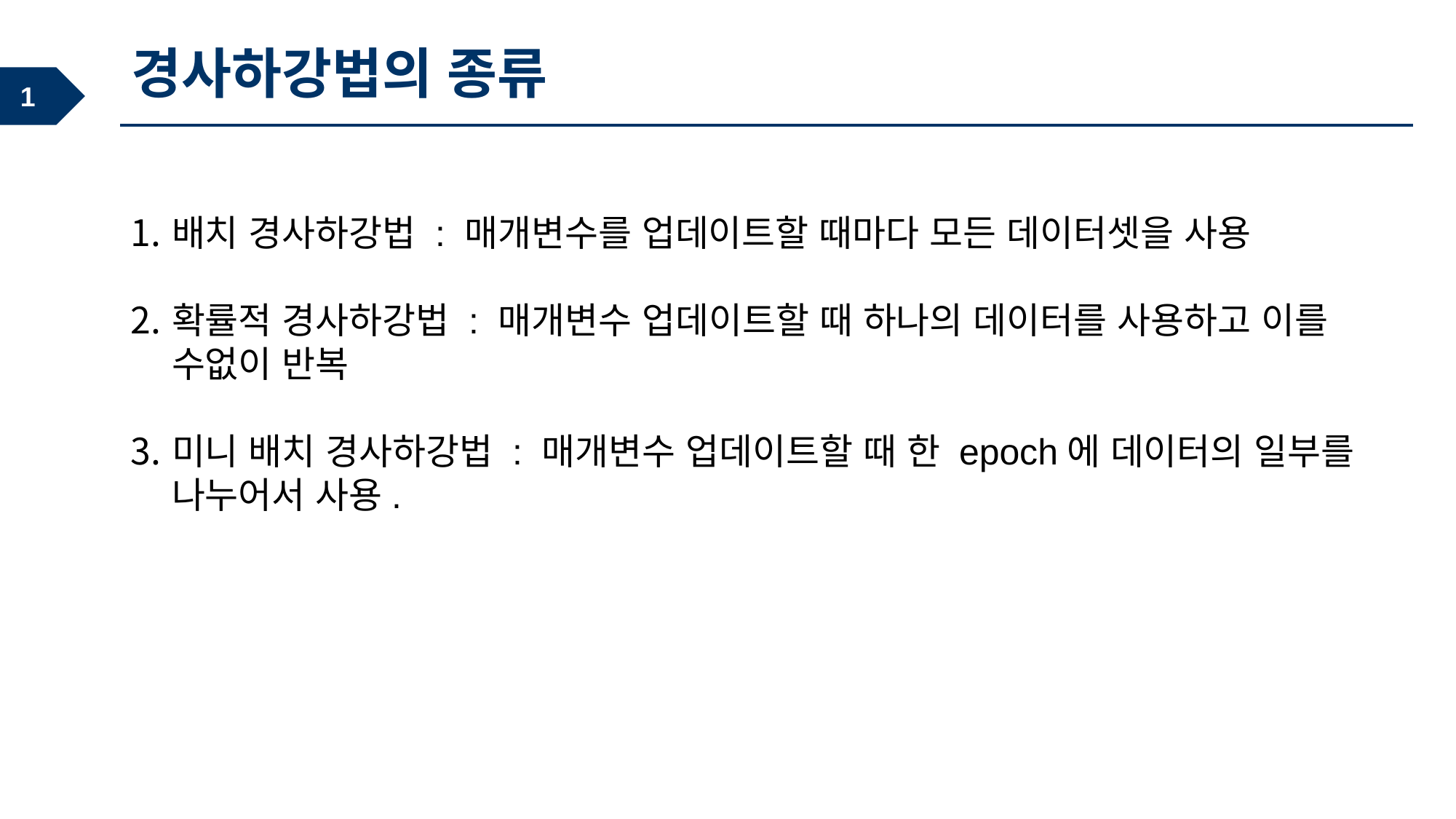

경사하강법의 종류
배치 경사하강법 : 매개변수를 업데이트할 때마다 모든 데이터셋을 사용

확률적 경사하강법 : 매개변수 업데이트할 때 하나의 데이터를 사용하고 이를 수없이 반복

미니 배치 경사하강법 : 매개변수 업데이트할 때 한 epoch에 데이터의 일부를 나누어서 사용.